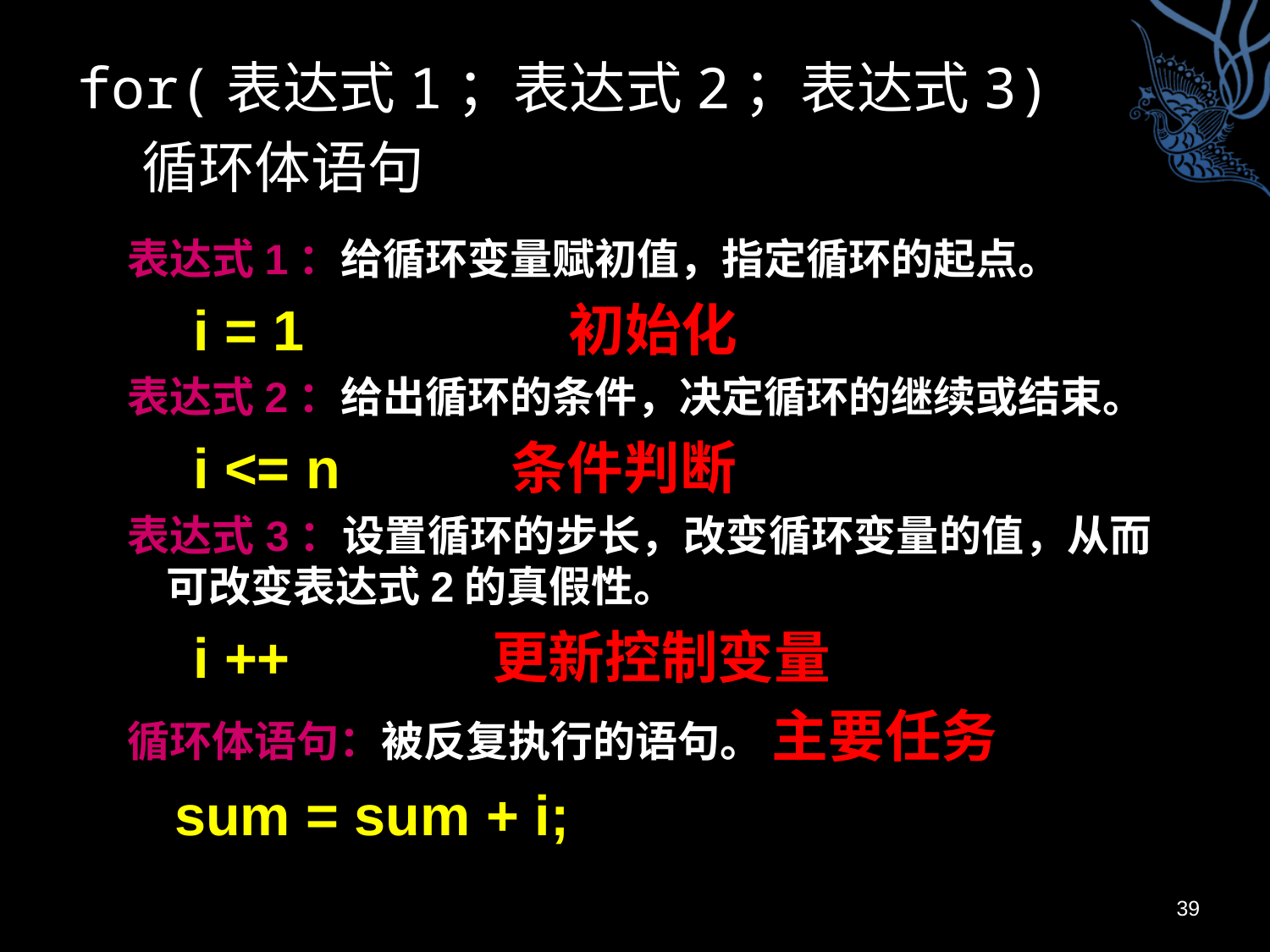

for(表达式1；表达式2；表达式3)
    循环体语句
表达式1：给循环变量赋初值，指定循环的起点。
i = 1                初始化
表达式2：给出循环的条件，决定循环的继续或结束。
i <= n          条件判断
表达式3：设置循环的步长，改变循环变量的值，从而可改变表达式2的真假性。
i ++            更新控制变量
循环体语句：被反复执行的语句。 主要任务
   sum = sum + i;
39